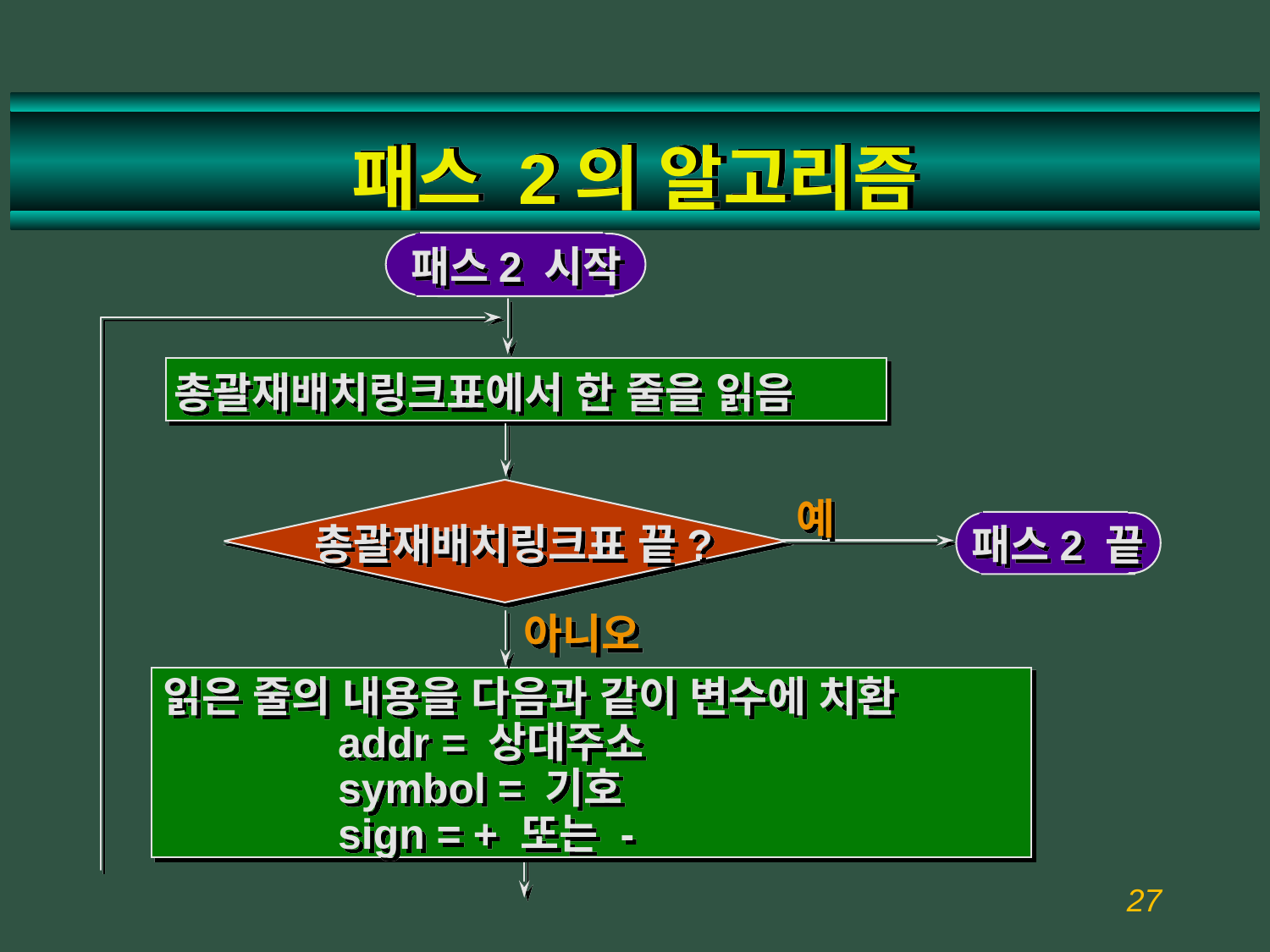

# 패스 2의 알고리즘

패스2 시작

총괄재배치링크표에서 한 줄을 읽음

예
총괄재배치링크표 끝?

패스2 끝

아니오

읽은 줄의 내용을 다음과 같이 변수에 치환
    		addr = 상대주소
    		symbol = 기호
    		sign = + 또는 -

27